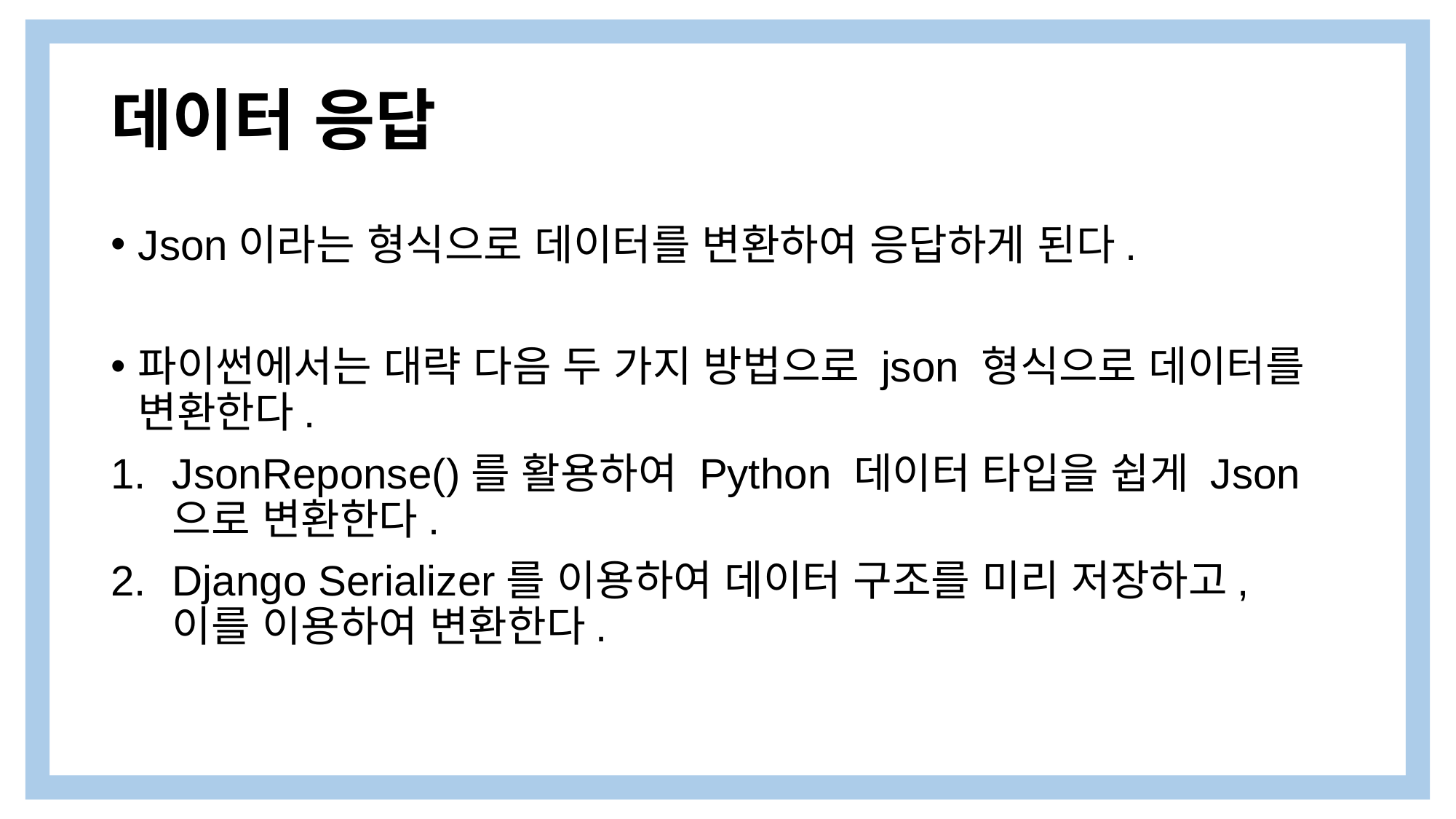

# 데이터 응답
Json이라는 형식으로 데이터를 변환하여 응답하게 된다.

파이썬에서는 대략 다음 두 가지 방법으로 json 형식으로 데이터를 변환한다.
JsonReponse()를 활용하여 Python 데이터 타입을 쉽게 Json으로 변환한다.
Django Serializer를 이용하여 데이터 구조를 미리 저장하고, 이를 이용하여 변환한다.